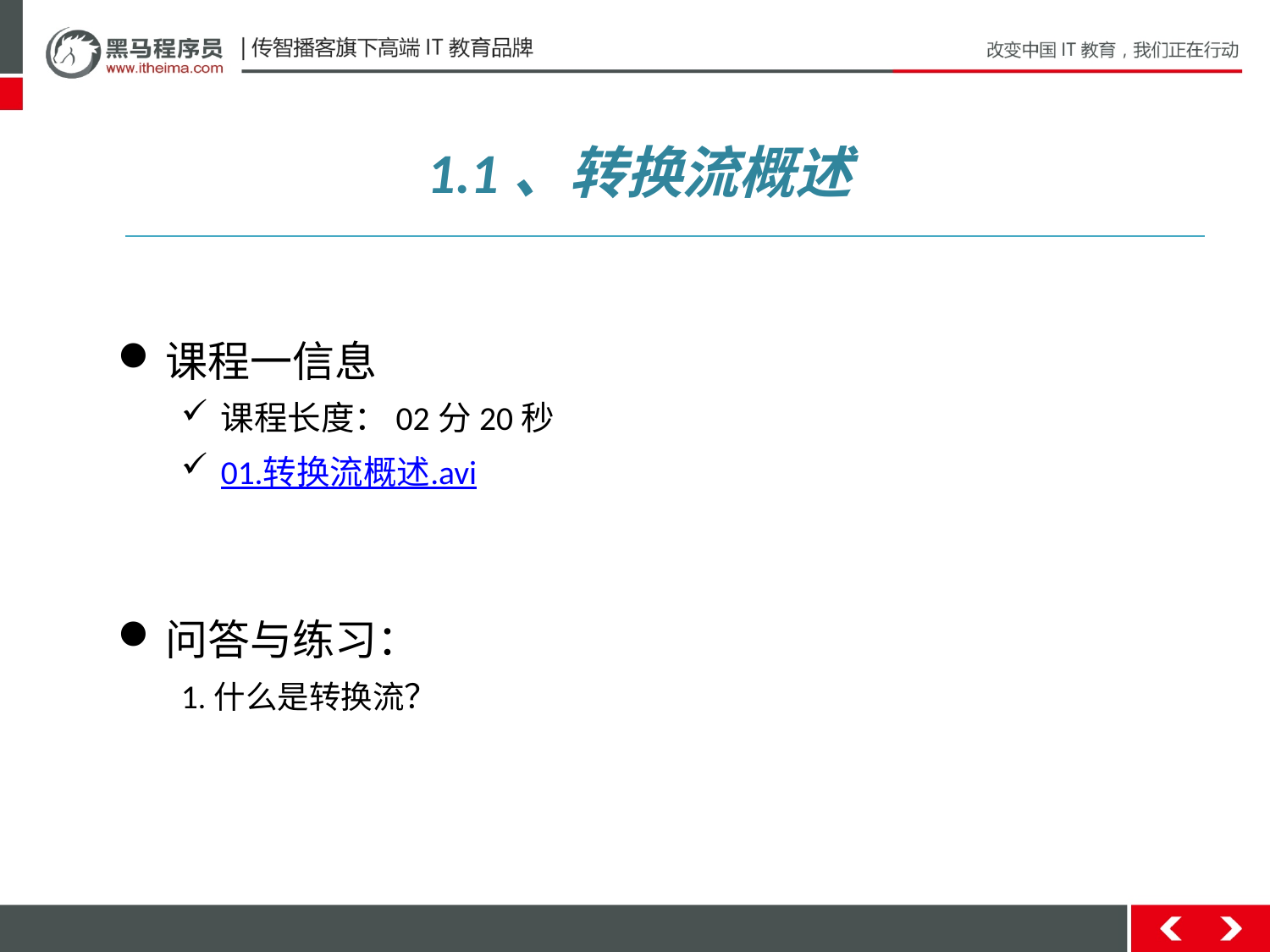

1.1、转换流概述

课程一信息
课程长度：02分20秒
01.转换流概述.avi

问答与练习：
1.什么是转换流？